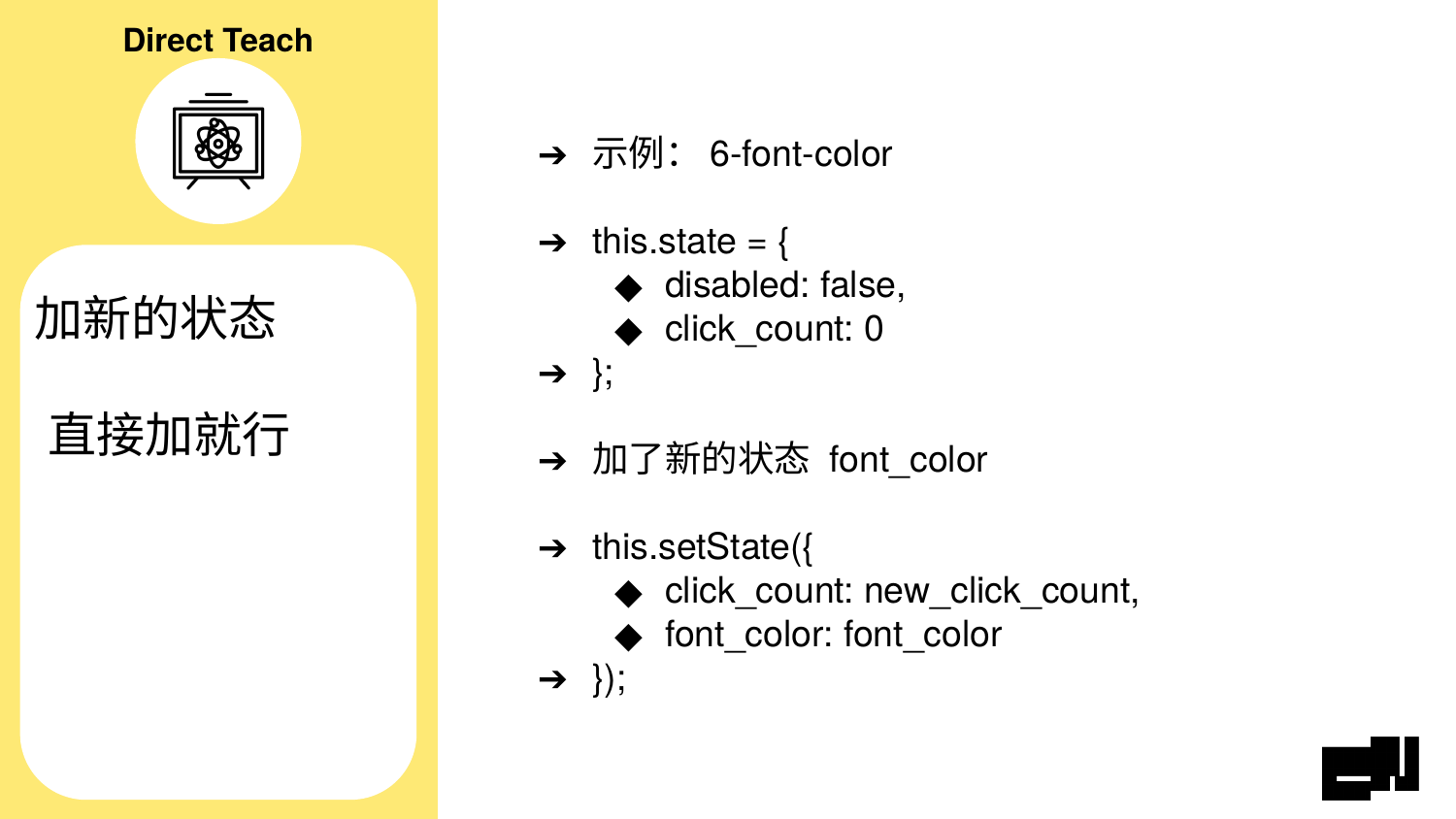

示例：6-font-color

this.state = {
disabled: false,
click_count: 0
};

加了新的状态 font_color

this.setState({
click_count: new_click_count,
font_color: font_color
});

# 加新的状态 直接加就行